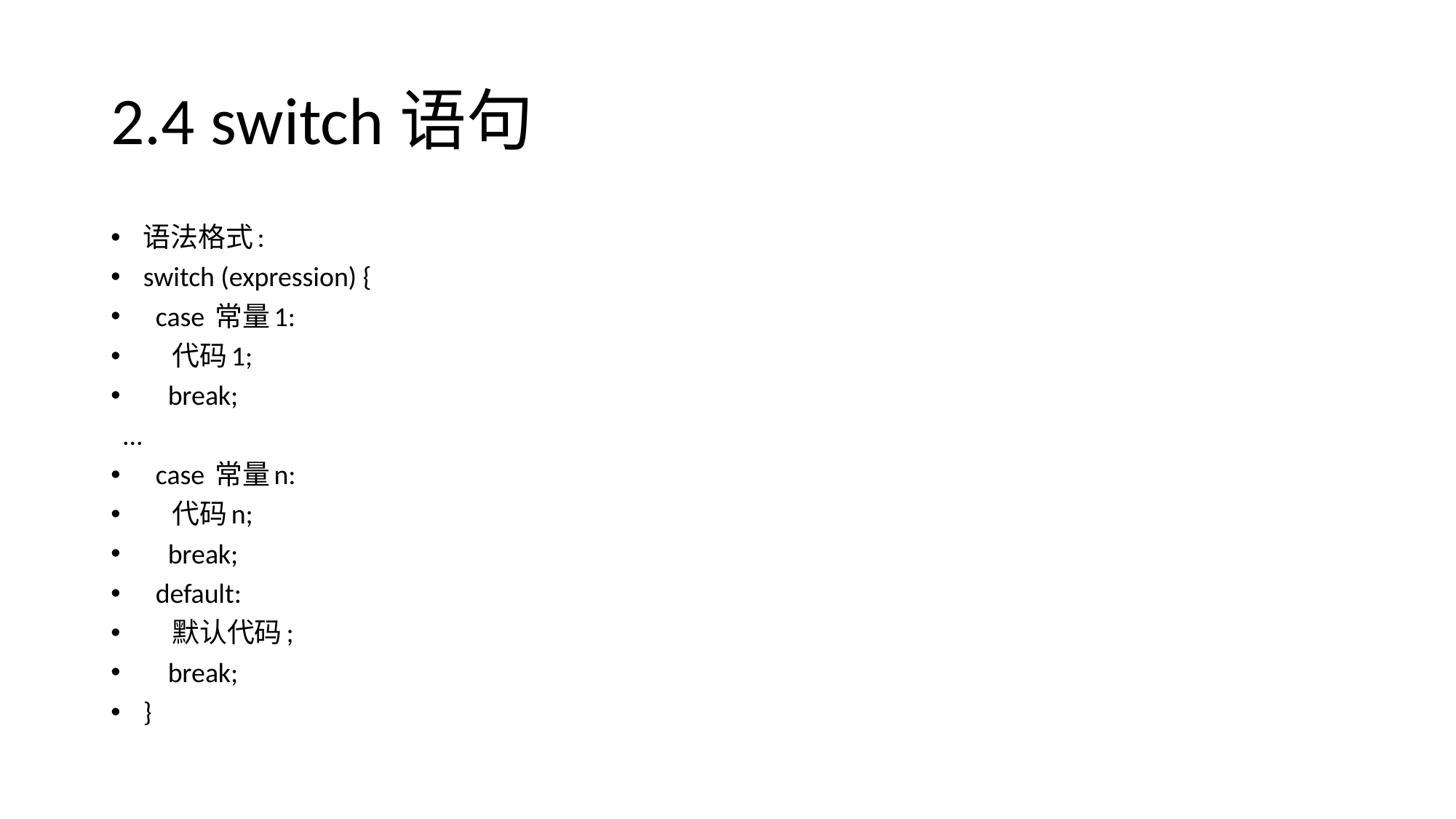

# 2.4 switch语句
语法格式:
switch (expression) {
  case 常量1:
    代码1;
    break;
  …
  case 常量n:
    代码n;
    break;
  default:
    默认代码;
    break;
}